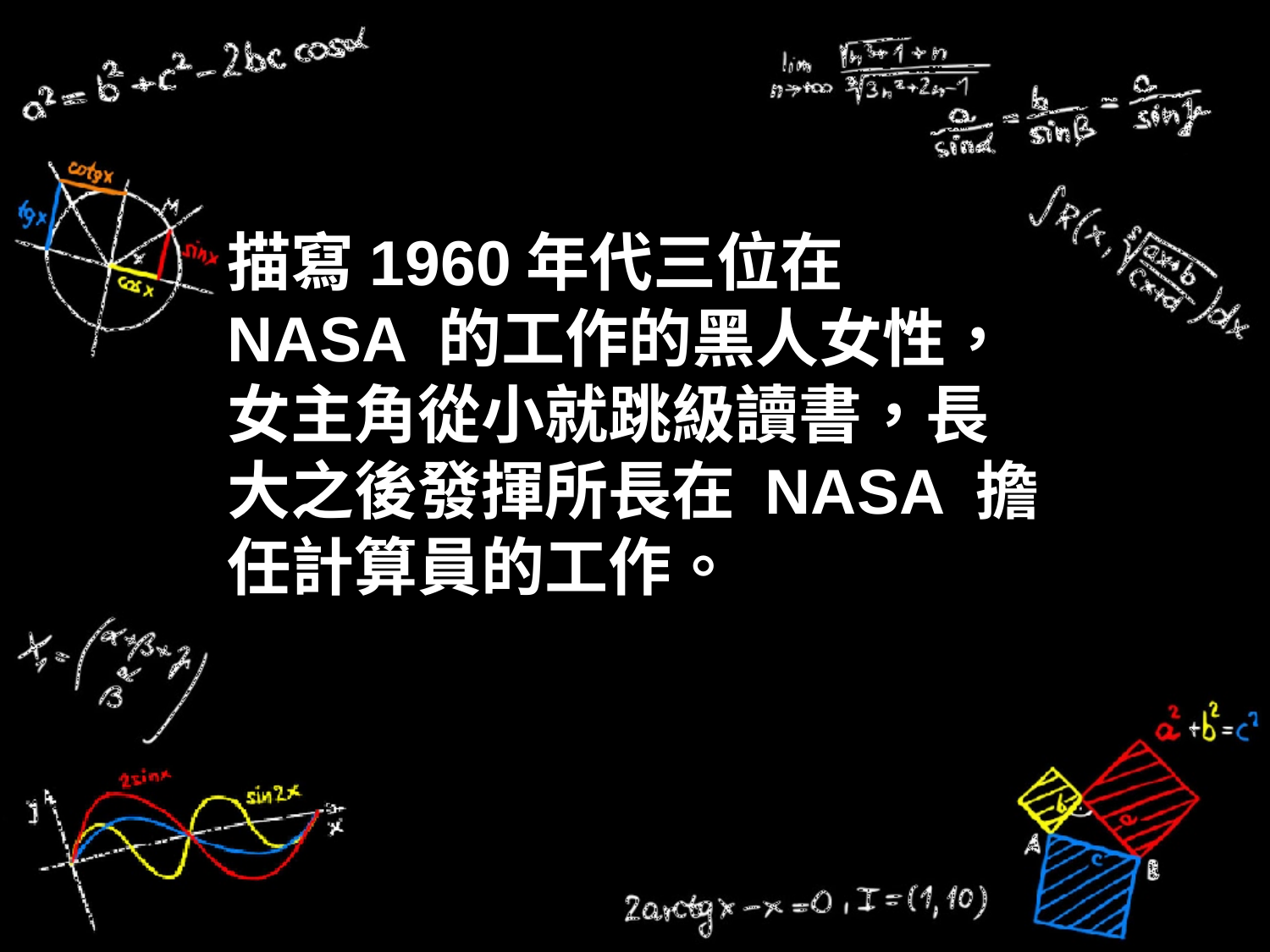

#
描寫1960年代三位在 NASA 的工作的黑人女性，女主角從小就跳級讀書，長大之後發揮所長在 NASA 擔任計算員的工作。